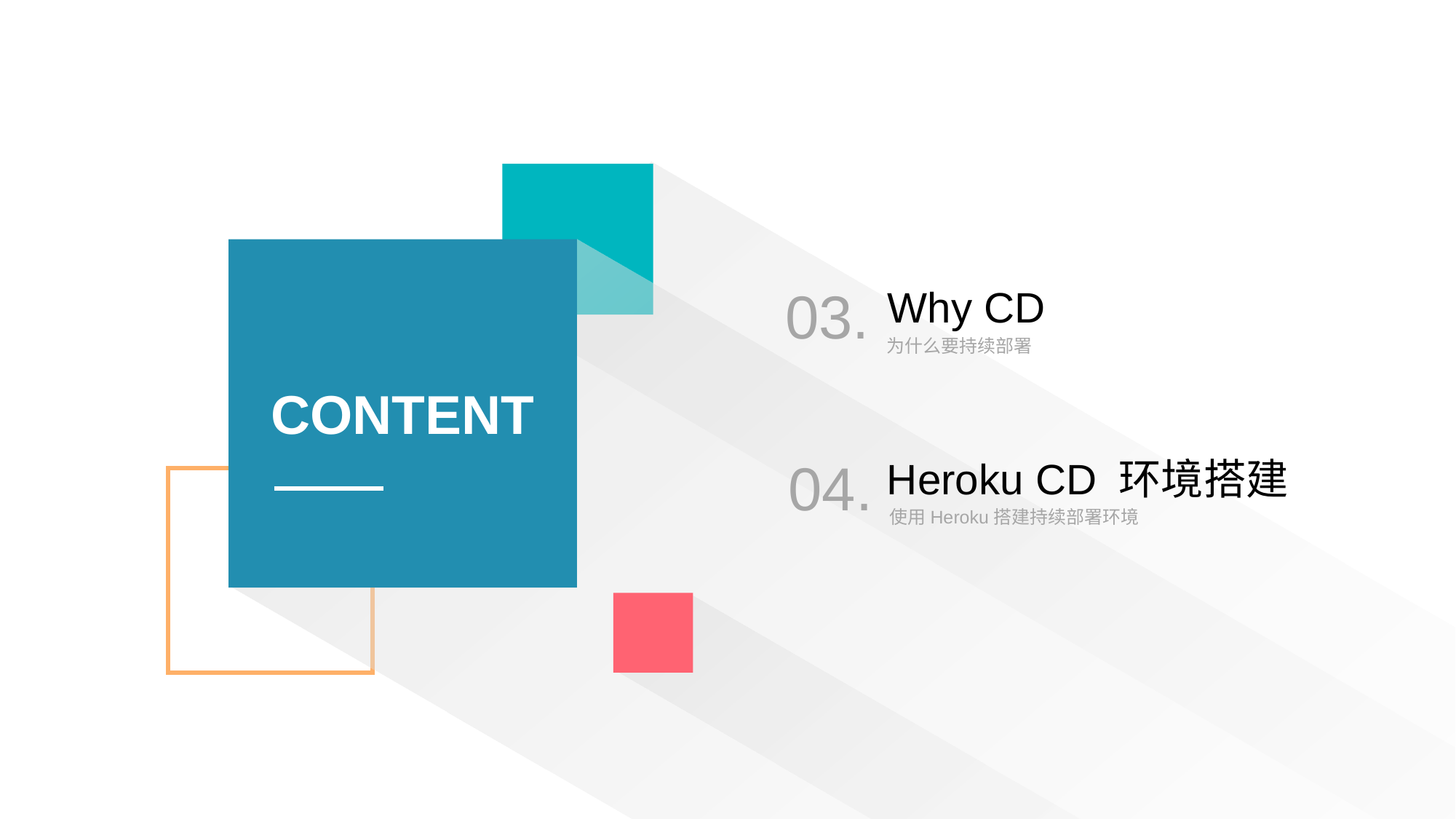

03.
Why CD
为什么要持续部署
CONTENT
04.
Heroku CD 环境搭建
使用Heroku搭建持续部署环境